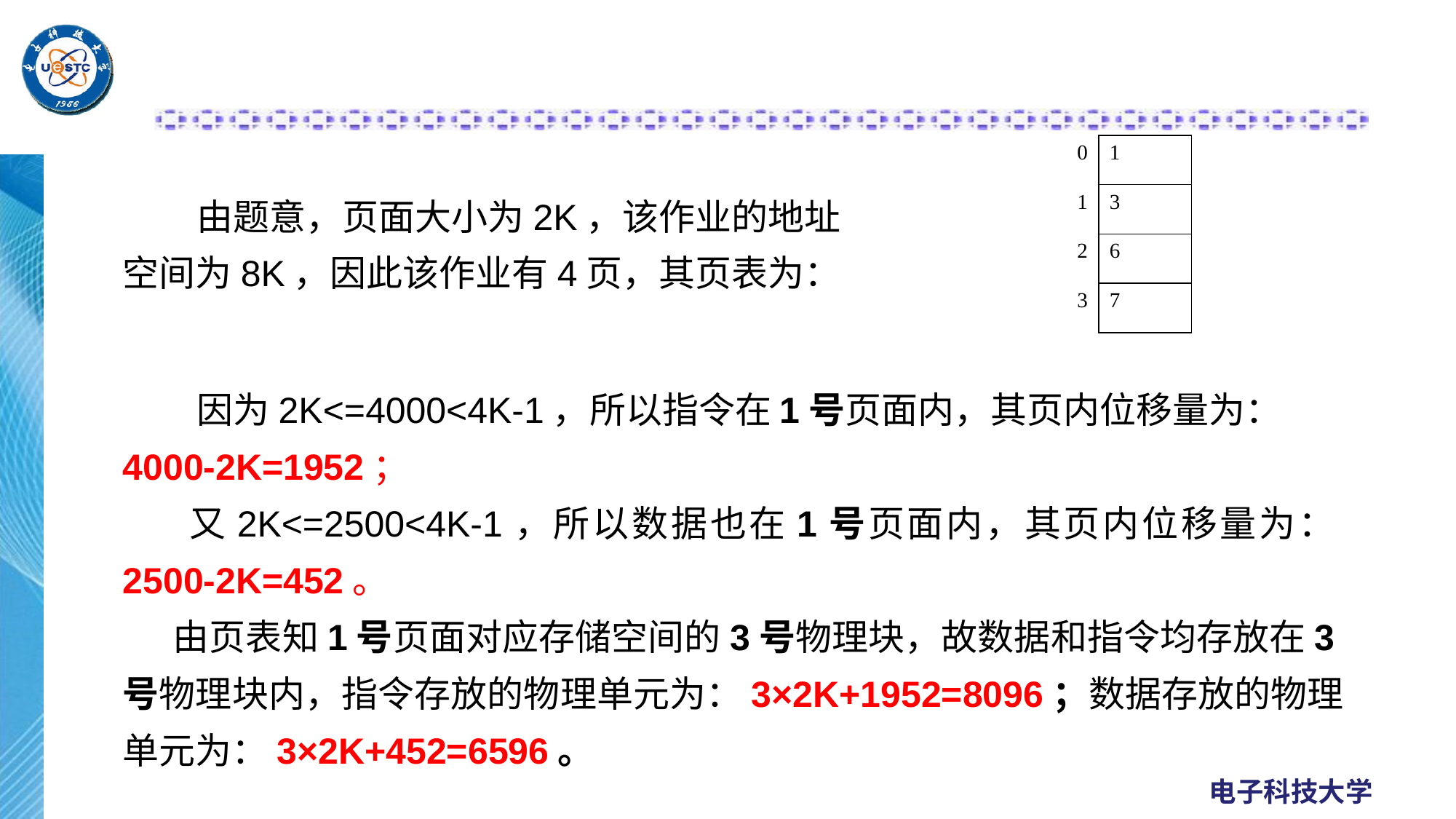

| 0 | 1 |
| --- | --- |
| 1 | 3 |
| 2 | 6 |
| 3 | 7 |
        由题意，页面大小为2K，该作业的地址
空间为8K，因此该作业有4页，其页表为：
        因为2K<=4000<4K-1，所以指令在1号页面内，其页内位移量为：4000-2K=1952；
     又2K<=2500<4K-1，所以数据也在1号页面内，其页内位移量为：2500-2K=452。
     由页表知1号页面对应存储空间的3号物理块，故数据和指令均存放在3号物理块内，指令存放的物理单元为：3×2K+1952=8096；数据存放的物理单元为：3×2K+452=6596。